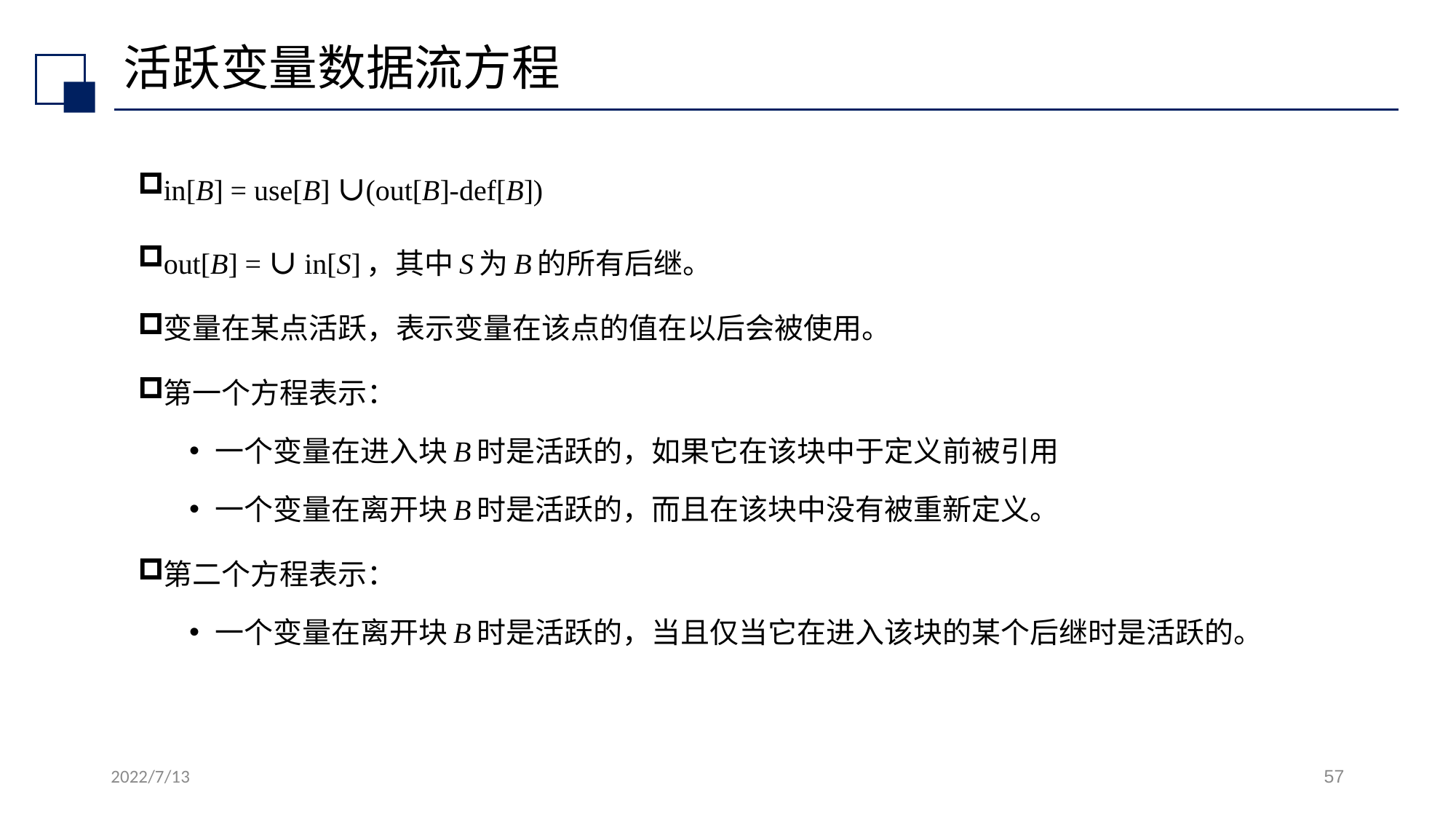

# 活跃变量数据流方程
in[B] = use[B] ∪(out[B]-def[B])
out[B] = ∪ in[S]，其中S为B的所有后继。
变量在某点活跃，表示变量在该点的值在以后会被使用。
第一个方程表示：
一个变量在进入块B时是活跃的，如果它在该块中于定义前被引用
一个变量在离开块B时是活跃的，而且在该块中没有被重新定义。
第二个方程表示：
一个变量在离开块B时是活跃的，当且仅当它在进入该块的某个后继时是活跃的。
2022/7/13
57